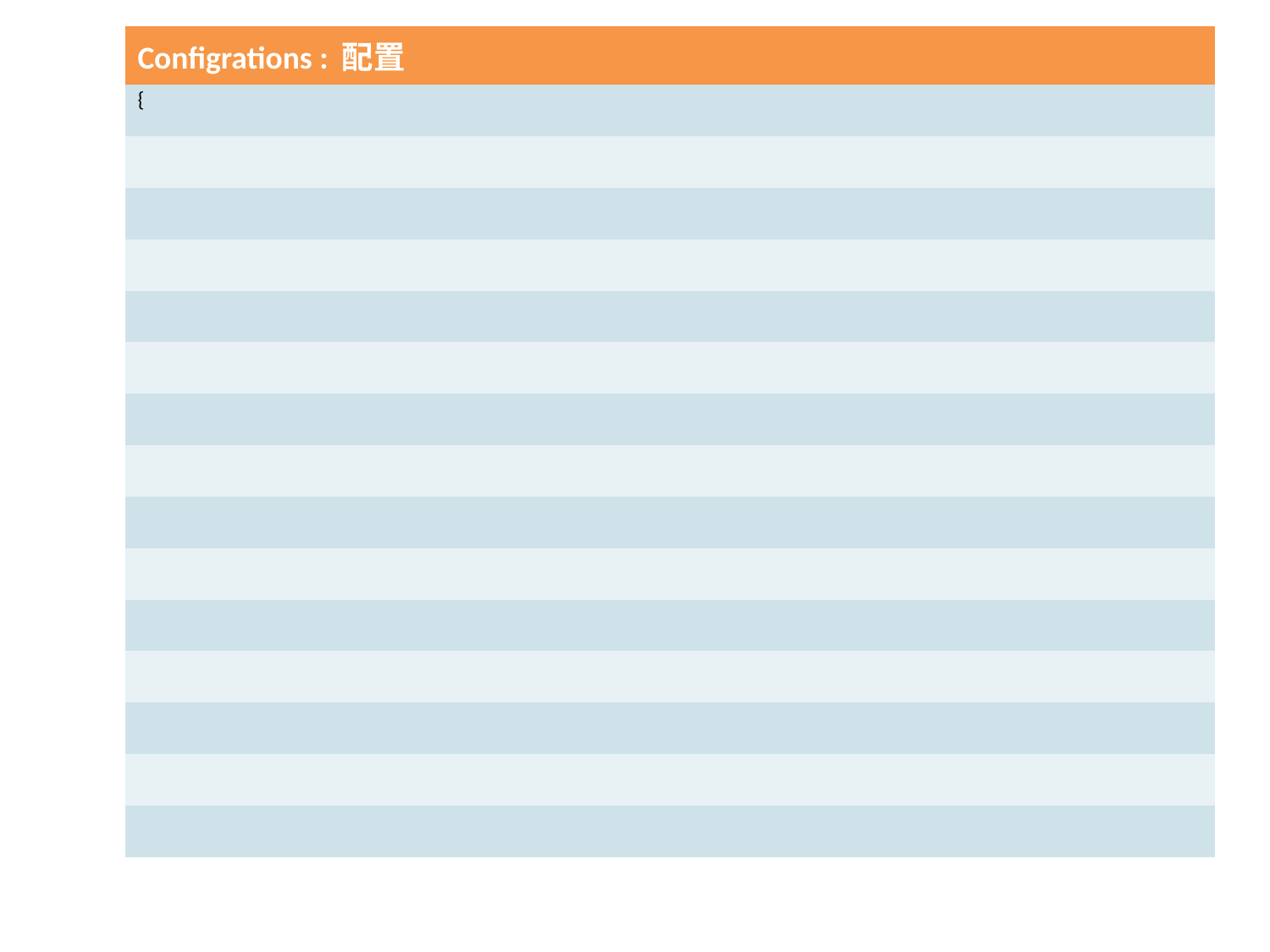

| Configrations : 配置 |
| --- |
| { |
|  |
|  |
|  |
|  |
|  |
|  |
|  |
|  |
|  |
|  |
|  |
|  |
|  |
|  |